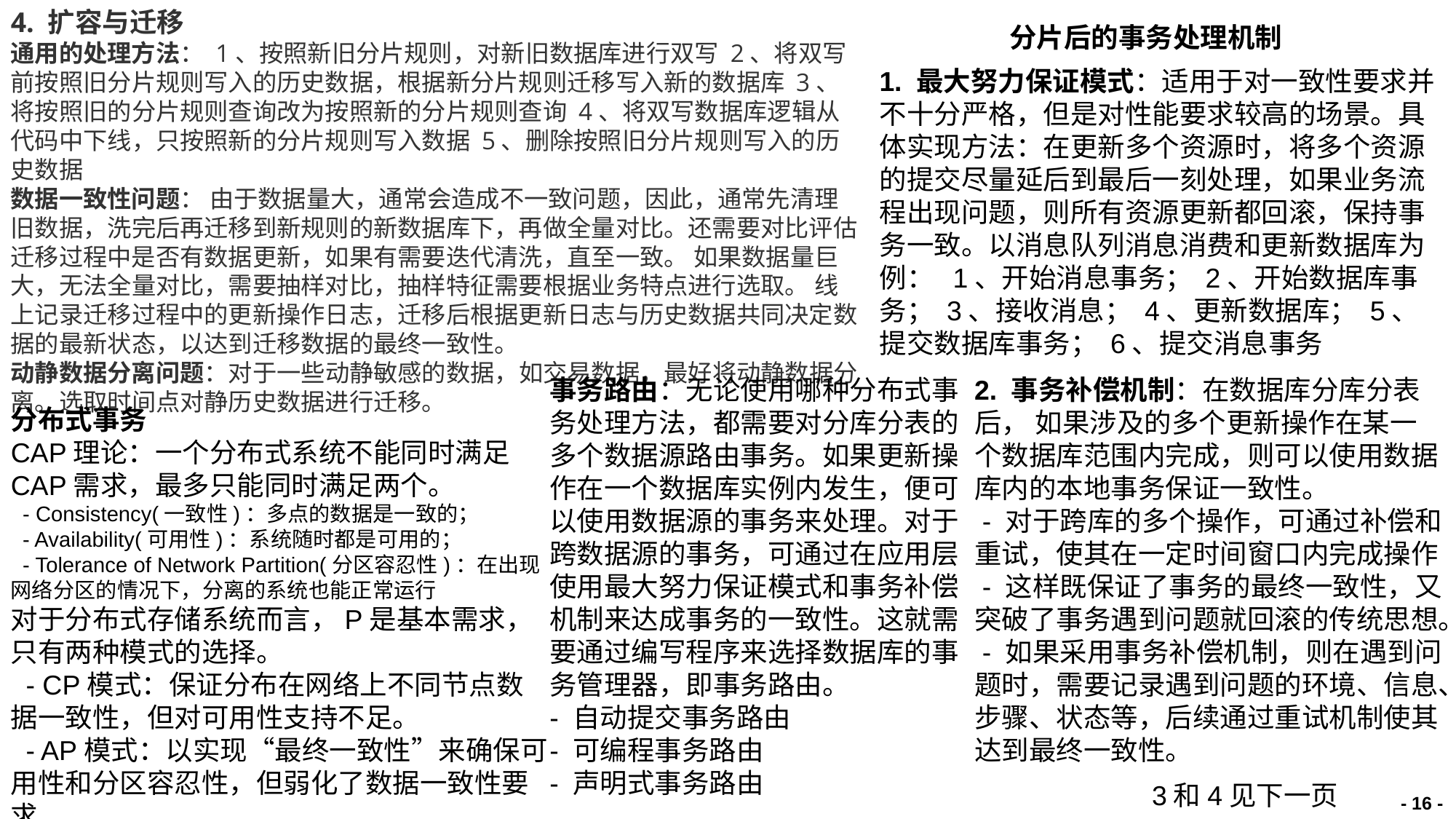

4. 扩容与迁移
通用的处理方法： 1、按照新旧分片规则，对新旧数据库进行双写 2、将双写前按照旧分片规则写入的历史数据，根据新分片规则迁移写入新的数据库 3、将按照旧的分片规则查询改为按照新的分片规则查询 4、将双写数据库逻辑从代码中下线，只按照新的分片规则写入数据 5、删除按照旧分片规则写入的历史数据
数据一致性问题： 由于数据量大，通常会造成不一致问题，因此，通常先清理旧数据，洗完后再迁移到新规则的新数据库下，再做全量对比。还需要对比评估迁移过程中是否有数据更新，如果有需要迭代清洗，直至一致。 如果数据量巨大，无法全量对比，需要抽样对比，抽样特征需要根据业务特点进行选取。 线上记录迁移过程中的更新操作日志，迁移后根据更新日志与历史数据共同决定数据的最新状态，以达到迁移数据的最终一致性。
动静数据分离问题：对于一些动静敏感的数据，如交易数据，最好将动静数据分离。选取时间点对静历史数据进行迁移。
分片后的事务处理机制
1. 最大努力保证模式：适用于对一致性要求并不十分严格，但是对性能要求较高的场景。具体实现方法：在更新多个资源时，将多个资源的提交尽量延后到最后一刻处理，如果业务流程出现问题，则所有资源更新都回滚，保持事务一致。以消息队列消息消费和更新数据库为例：  1、开始消息事务； 2、开始数据库事务； 3、接收消息； 4、更新数据库； 5、提交数据库事务； 6、提交消息事务
事务路由：无论使用哪种分布式事务处理方法，都需要对分库分表的多个数据源路由事务。如果更新操作在一个数据库实例内发生，便可以使用数据源的事务来处理。对于跨数据源的事务，可通过在应用层使用最大努力保证模式和事务补偿机制来达成事务的一致性。这就需要通过编写程序来选择数据库的事务管理器，即事务路由。
- 自动提交事务路由
- 可编程事务路由
- 声明式事务路由
2. 事务补偿机制：在数据库分库分表后， 如果涉及的多个更新操作在某一个数据库范围内完成，则可以使用数据库内的本地事务保证一致性。
 - 对于跨库的多个操作，可通过补偿和重试，使其在一定时间窗口内完成操作
 - 这样既保证了事务的最终一致性，又突破了事务遇到问题就回滚的传统思想。
 - 如果采用事务补偿机制，则在遇到问题时，需要记录遇到问题的环境、信息、步骤、状态等，后续通过重试机制使其达到最终一致性。
分布式事务
CAP理论：一个分布式系统不能同时满足CAP需求，最多只能同时满足两个。
  - Consistency(一致性)：多点的数据是一致的；
  - Availability(可用性)：系统随时都是可用的；
  - Tolerance of Network Partition(分区容忍性)：在出现网络分区的情况下，分离的系统也能正常运行
对于分布式存储系统而言，P是基本需求，只有两种模式的选择。
  - CP模式：保证分布在网络上不同节点数据一致性，但对可用性支持不足。
  - AP模式：以实现“最终一致性”来确保可用性和分区容忍性，但弱化了数据一致性要求
3和4见下一页